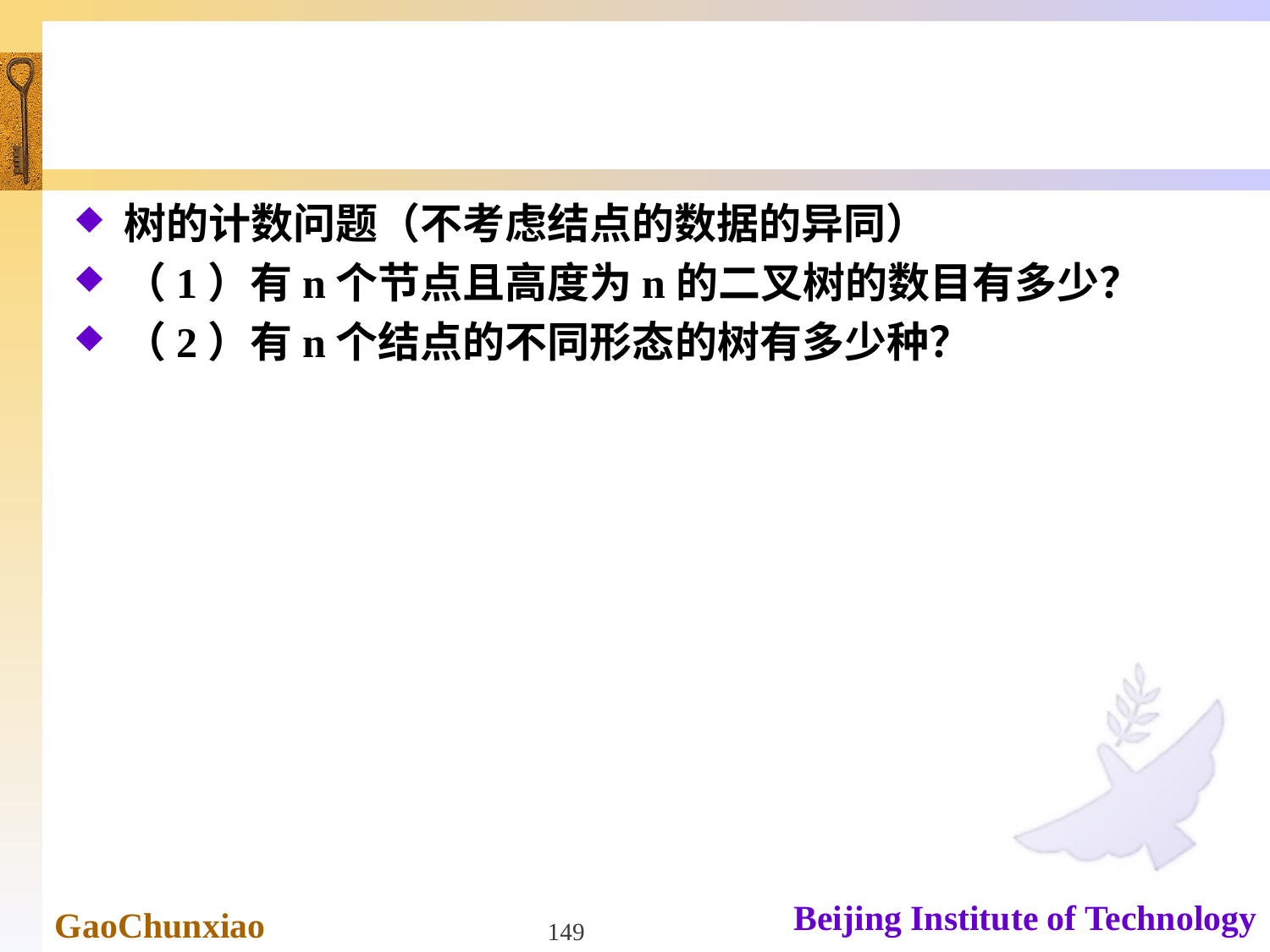

#
树的计数问题（不考虑结点的数据的异同）
（1）有n个节点且高度为n的二叉树的数目有多少？
（2）有n个结点的不同形态的树有多少种？

149